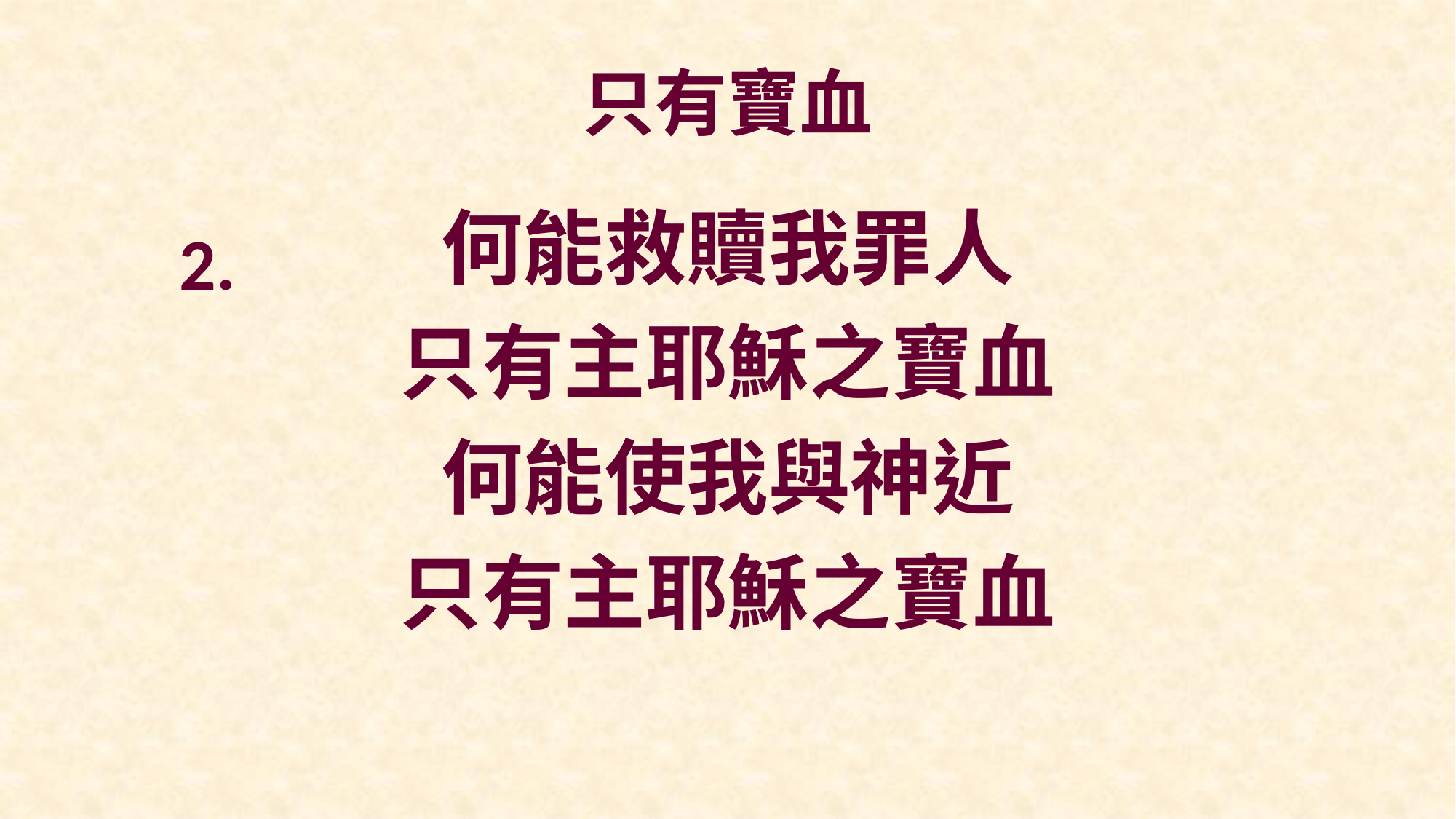

# 只有寶血
何能救贖我罪人
只有主耶穌之寶血
何能使我與神近
只有主耶穌之寶血
2.